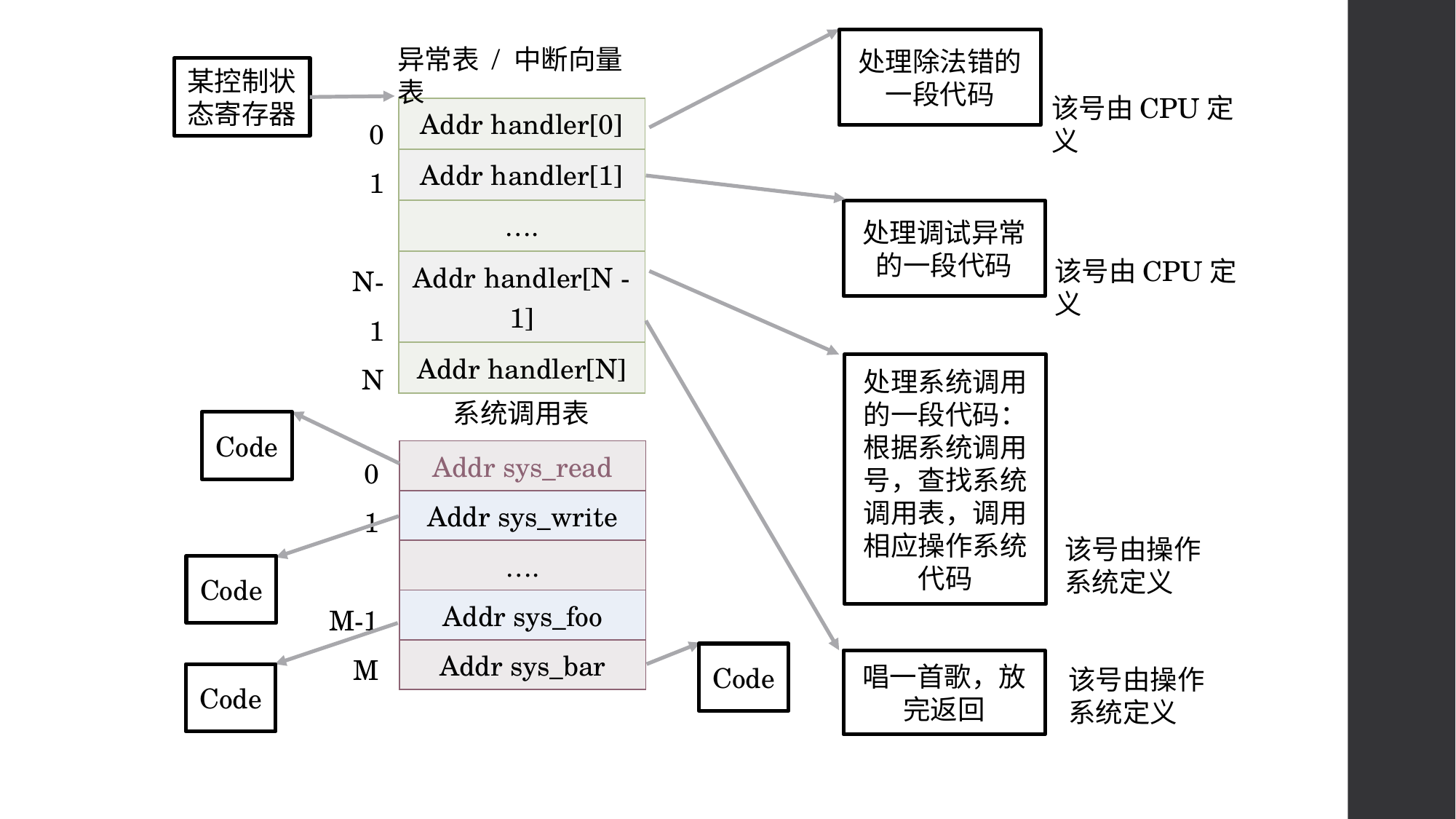

处理除法错的一段代码
异常表 / 中断向量表
某控制状态寄存器
该号由CPU定义
0
1

N-1
N
| Addr handler[0] |
| --- |
| Addr handler[1] |
| …. |
| Addr handler[N - 1] |
| Addr handler[N] |
处理调试异常的一段代码
该号由CPU定义
处理系统调用的一段代码：
根据系统调用号，查找系统调用表，调用相应操作系统代码
系统调用表
Code
0
1

M-1
M
| Addr sys\_read |
| --- |
| Addr sys\_write |
| …. |
| Addr sys\_foo |
| Addr sys\_bar |
该号由操作系统定义
Code
Code
唱一首歌，放完返回
该号由操作系统定义
Code